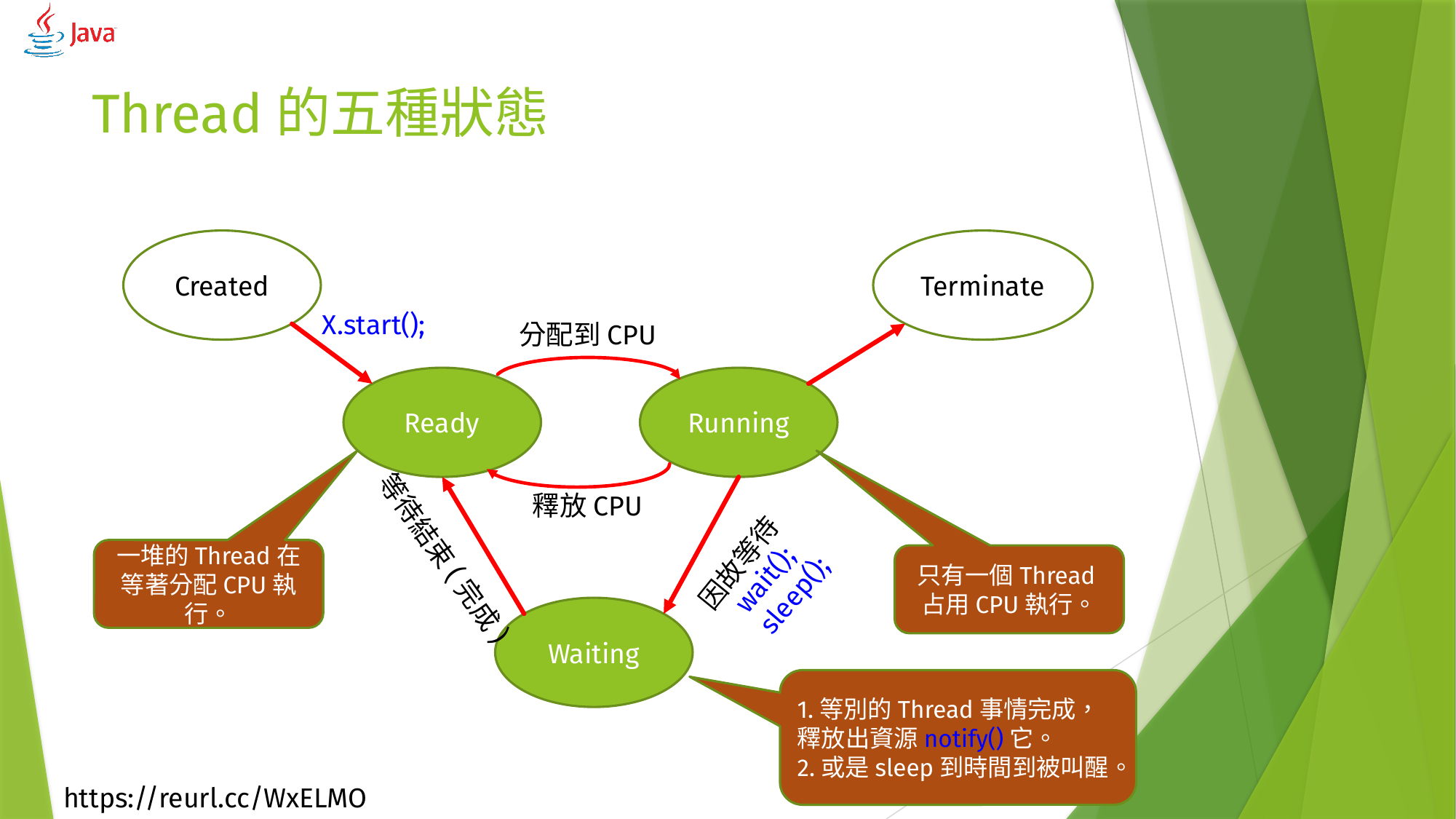

# Thread的五種狀態
Created
Terminate
X.start();
分配到CPU

Ready
Running

釋放CPU
等待結束(完成)
一堆的Thread在等著分配CPU執行。
因故等待
wait();
sleep();
只有一個Thread占用CPU執行。
Waiting
1.等別的Thread事情完成，釋放出資源notify()它。
2.或是sleep到時間到被叫醒。